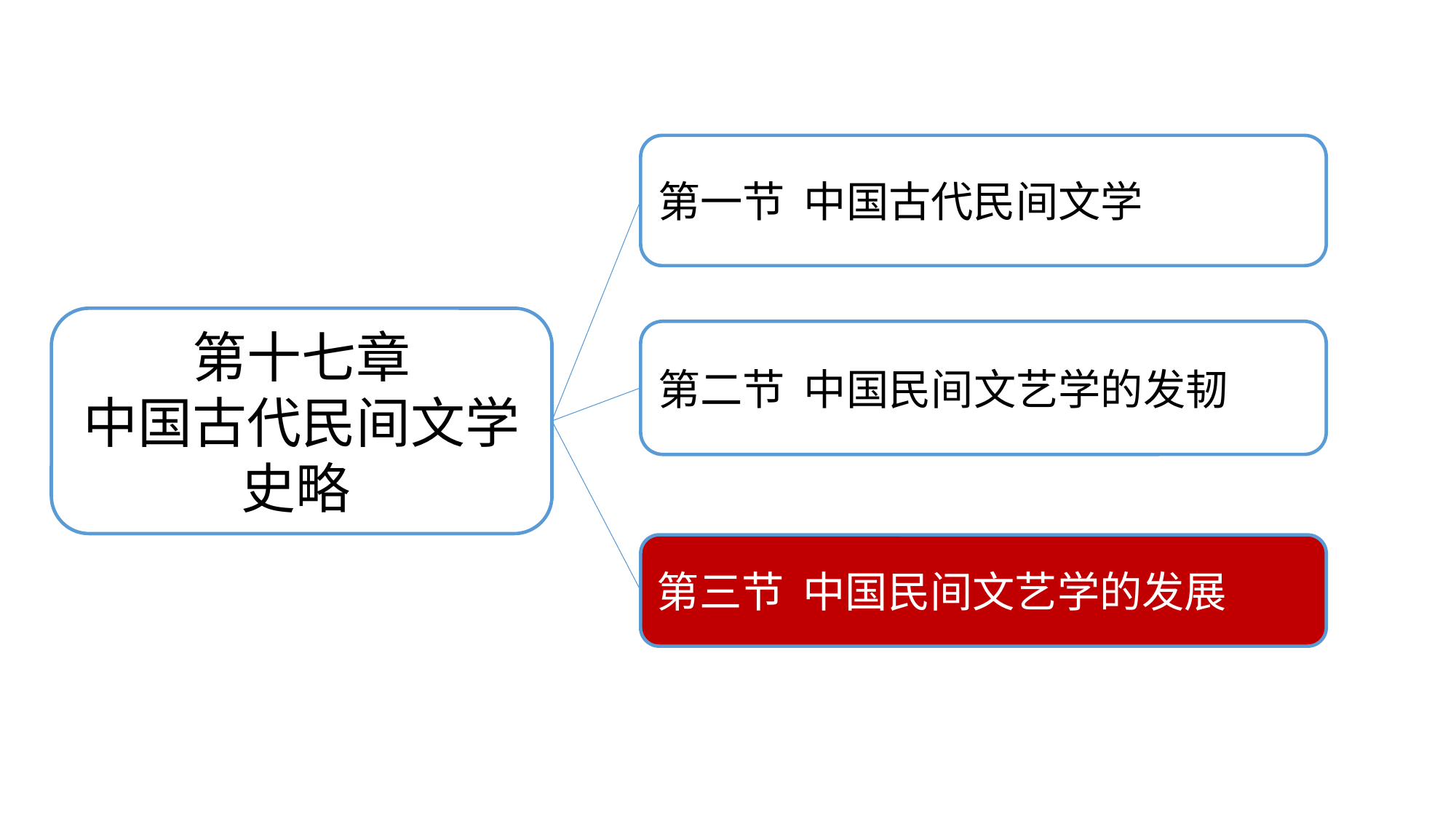

第一节  中国古代民间文学
第十七章
中国古代民间文学史略
第二节  中国民间文艺学的发韧
第三节  中国民间文艺学的发展